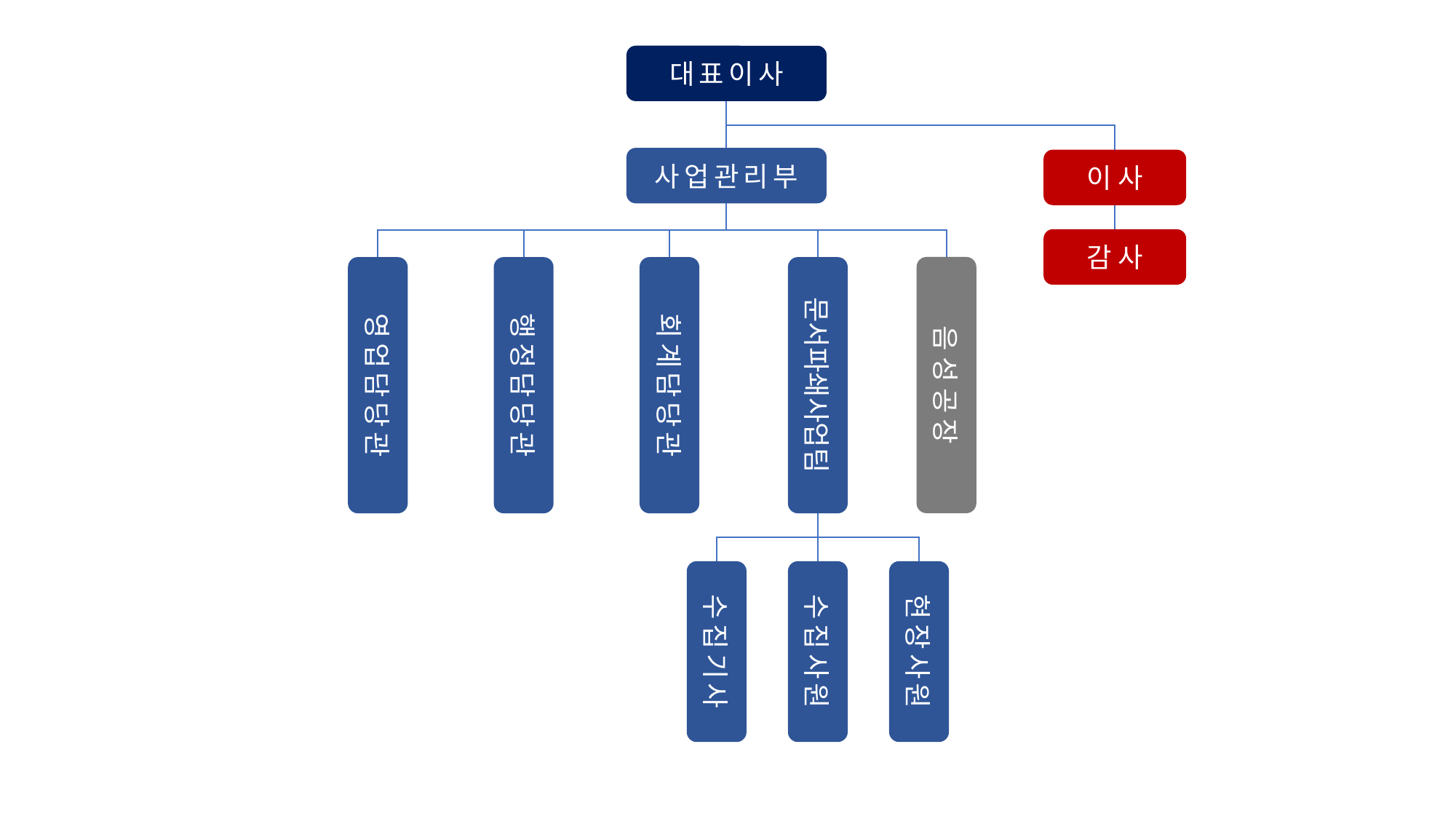

대표이사
사업관리부
이사
감사
음성공장
회계담당관
문서파쇄사업팀
영업담당관
행정담당관
수집기사
수집사원
현장사원